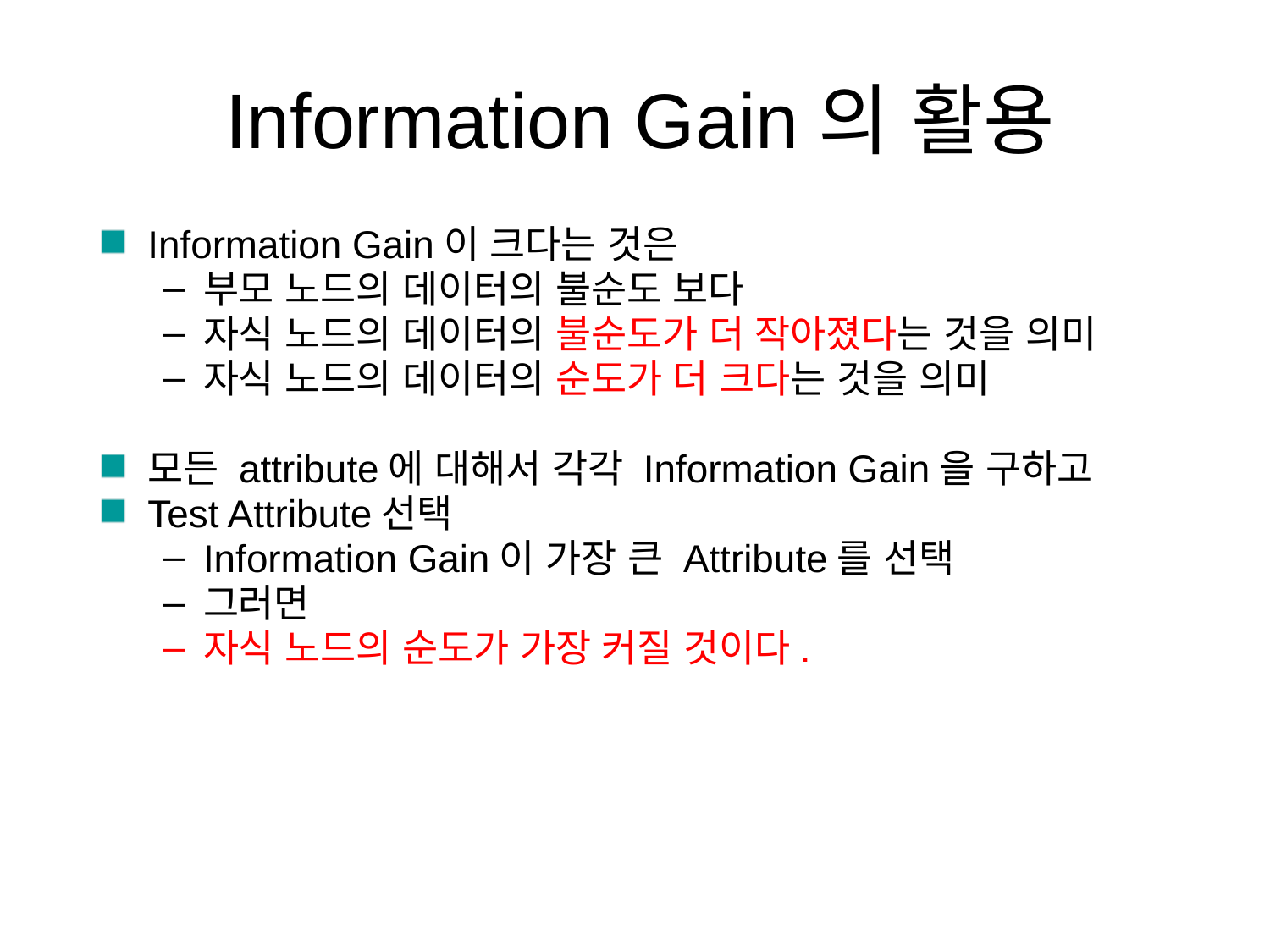

# Information Gain의 활용
Information Gain이 크다는 것은
부모 노드의 데이터의 불순도 보다
자식 노드의 데이터의 불순도가 더 작아졌다는 것을 의미
자식 노드의 데이터의 순도가 더 크다는 것을 의미

모든 attribute에 대해서 각각 Information Gain을 구하고
Test Attribute선택
Information Gain이 가장 큰 Attribute를 선택
그러면
자식 노드의 순도가 가장 커질 것이다.